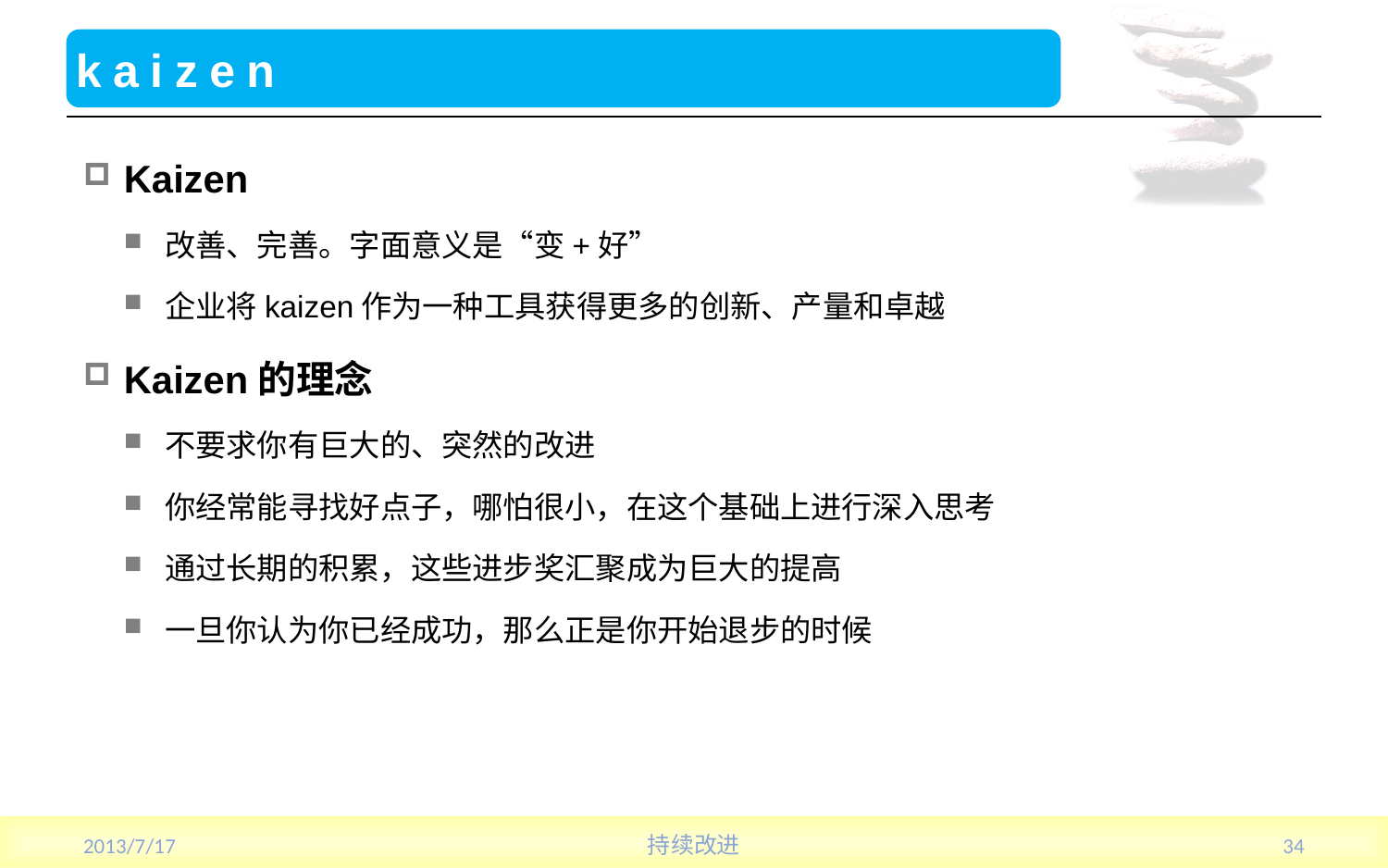

# kaizen
Kaizen
改善、完善。字面意义是“变+好”
企业将kaizen作为一种工具获得更多的创新、产量和卓越
Kaizen的理念
不要求你有巨大的、突然的改进
你经常能寻找好点子，哪怕很小，在这个基础上进行深入思考
通过长期的积累，这些进步奖汇聚成为巨大的提高
一旦你认为你已经成功，那么正是你开始退步的时候
2013/7/17
持续改进
34